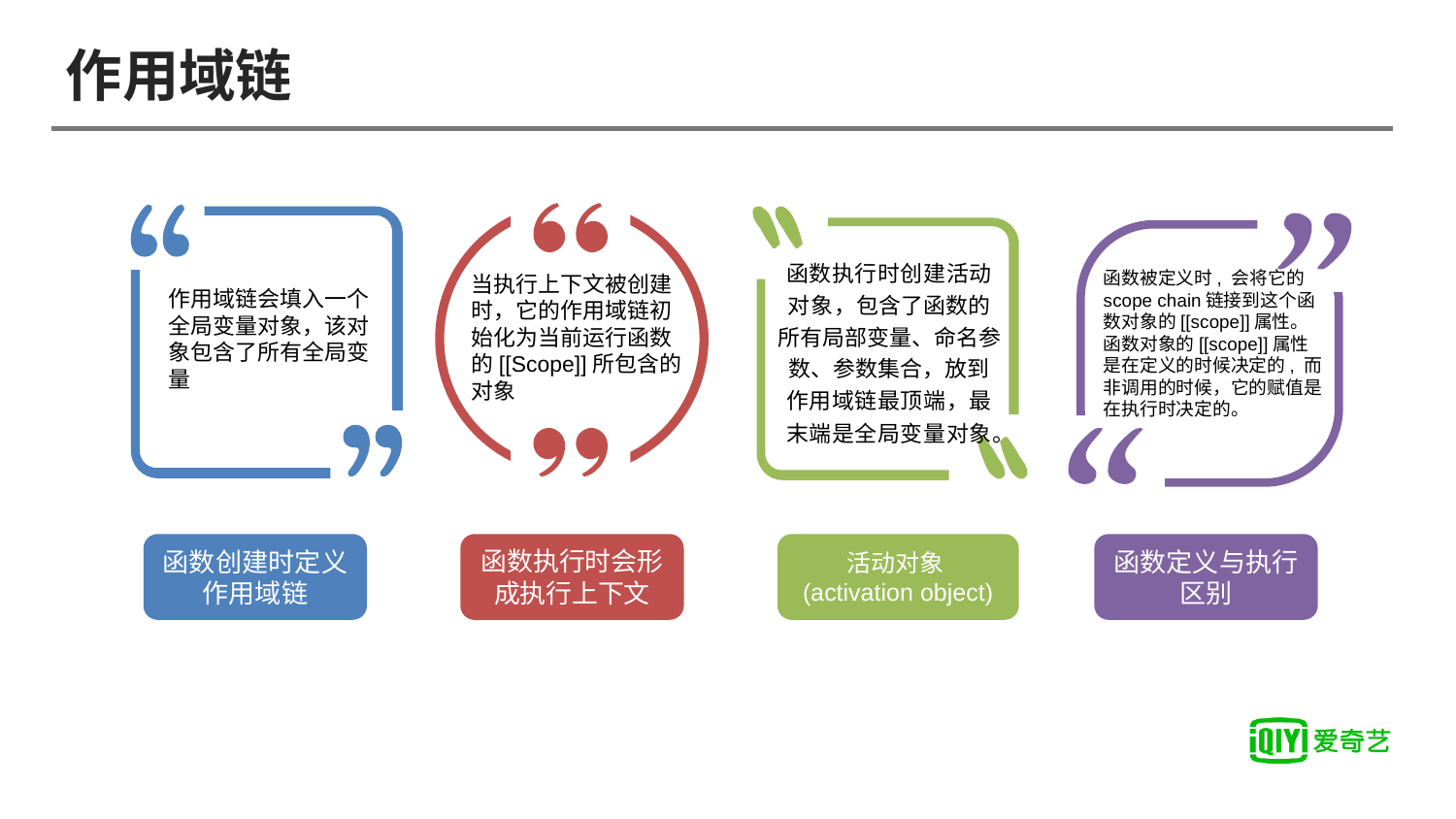

# 作用域链

函数被定义时, 会将它的scope chain链接到这个函数对象的[[scope]]属性。函数对象的[[scope]]属性是在定义的时候决定的, 而非调用的时候，它的赋值是在执行时决定的。
当执行上下文被创建时，它的作用域链初始化为当前运行函数的[[Scope]]所包含的对象
函数执行时创建活动对象，包含了函数的所有局部变量、命名参数、参数集合，放到作用域链最顶端，最末端是全局变量对象。
作用域链会填入一个全局变量对象，该对象包含了所有全局变量
函数创建时定义作用域链
函数执行时会形成执行上下文
活动对象(activation object)
函数定义与执行区别